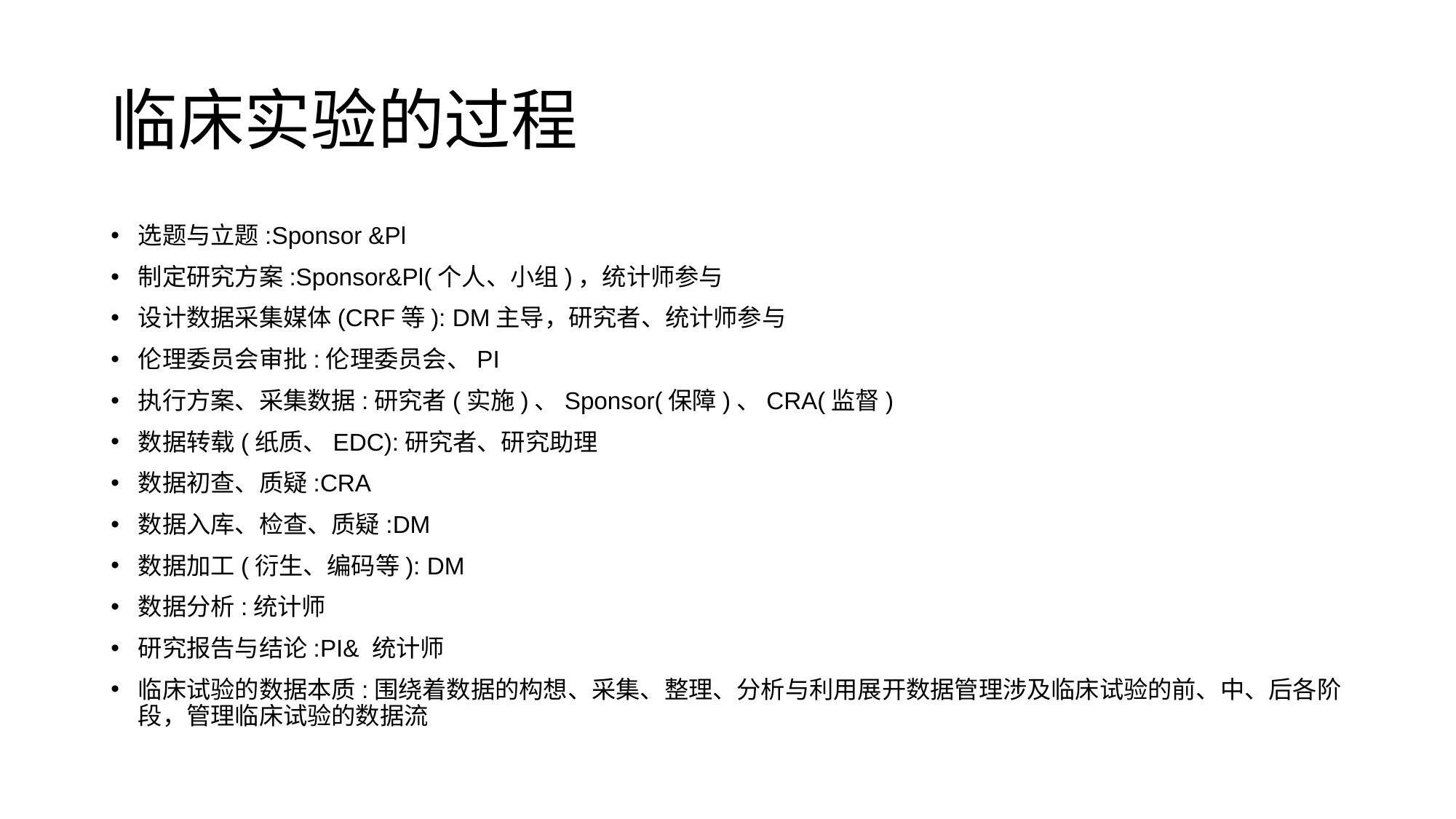

# 临床实验的过程
选题与立题:Sponsor &Pl
制定研究方案:Sponsor&Pl(个人、小组)，统计师参与
设计数据采集媒体(CRF等): DM主导，研究者、统计师参与
伦理委员会审批:伦理委员会、PI
执行方案、采集数据:研究者(实施)、Sponsor(保障)、CRA(监督)
数据转载(纸质、EDC):研究者、研究助理
数据初查、质疑:CRA
数据入库、检查、质疑:DM
数据加工(衍生、编码等): DM
数据分析:统计师
研究报告与结论:PI& 统计师
临床试验的数据本质:围绕着数据的构想、采集、整理、分析与利用展开数据管理涉及临床试验的前、中、后各阶段，管理临床试验的数据流